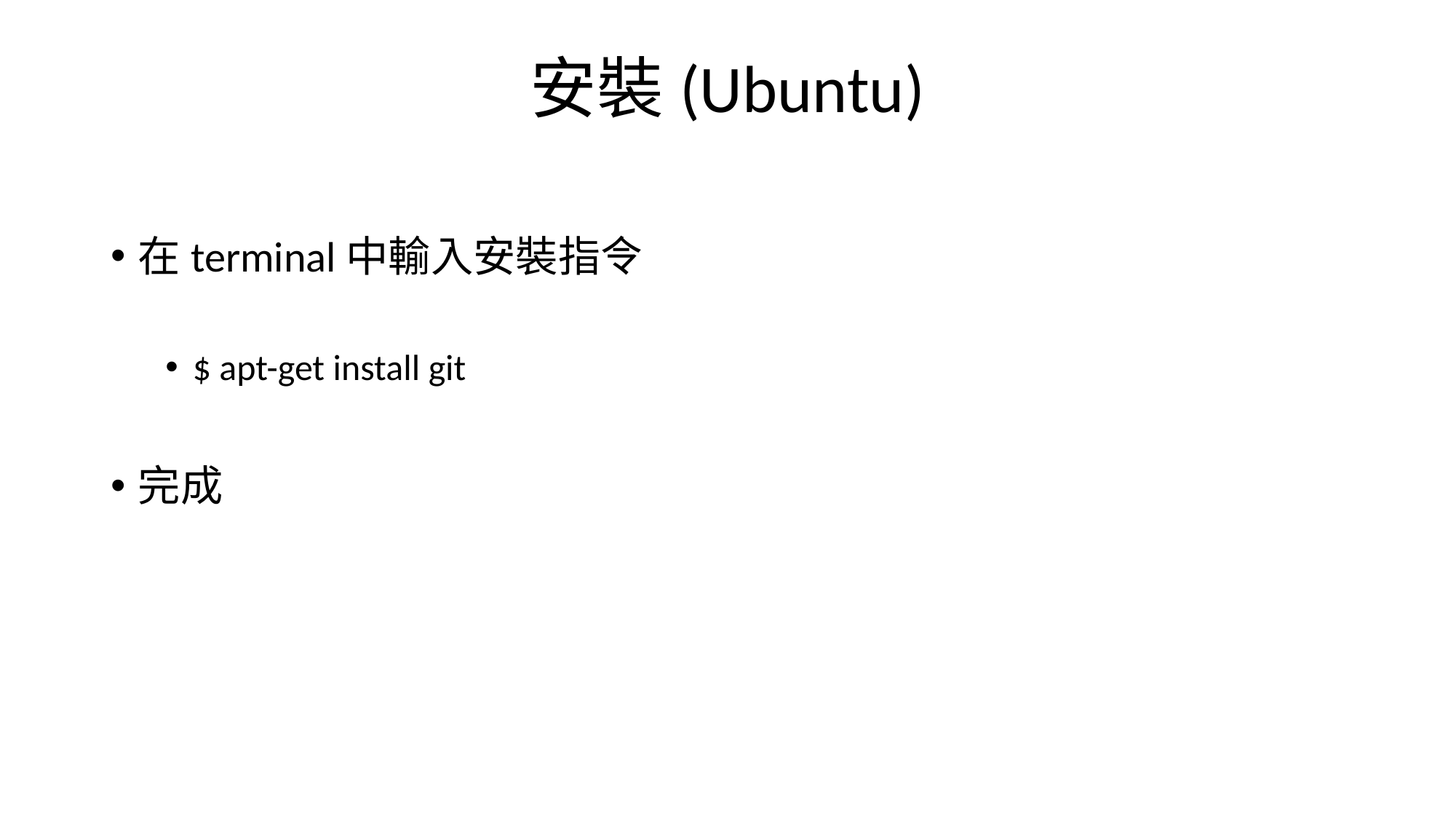

# 安裝(Ubuntu)

在terminal中輸入安裝指令

$ apt-get install git

完成